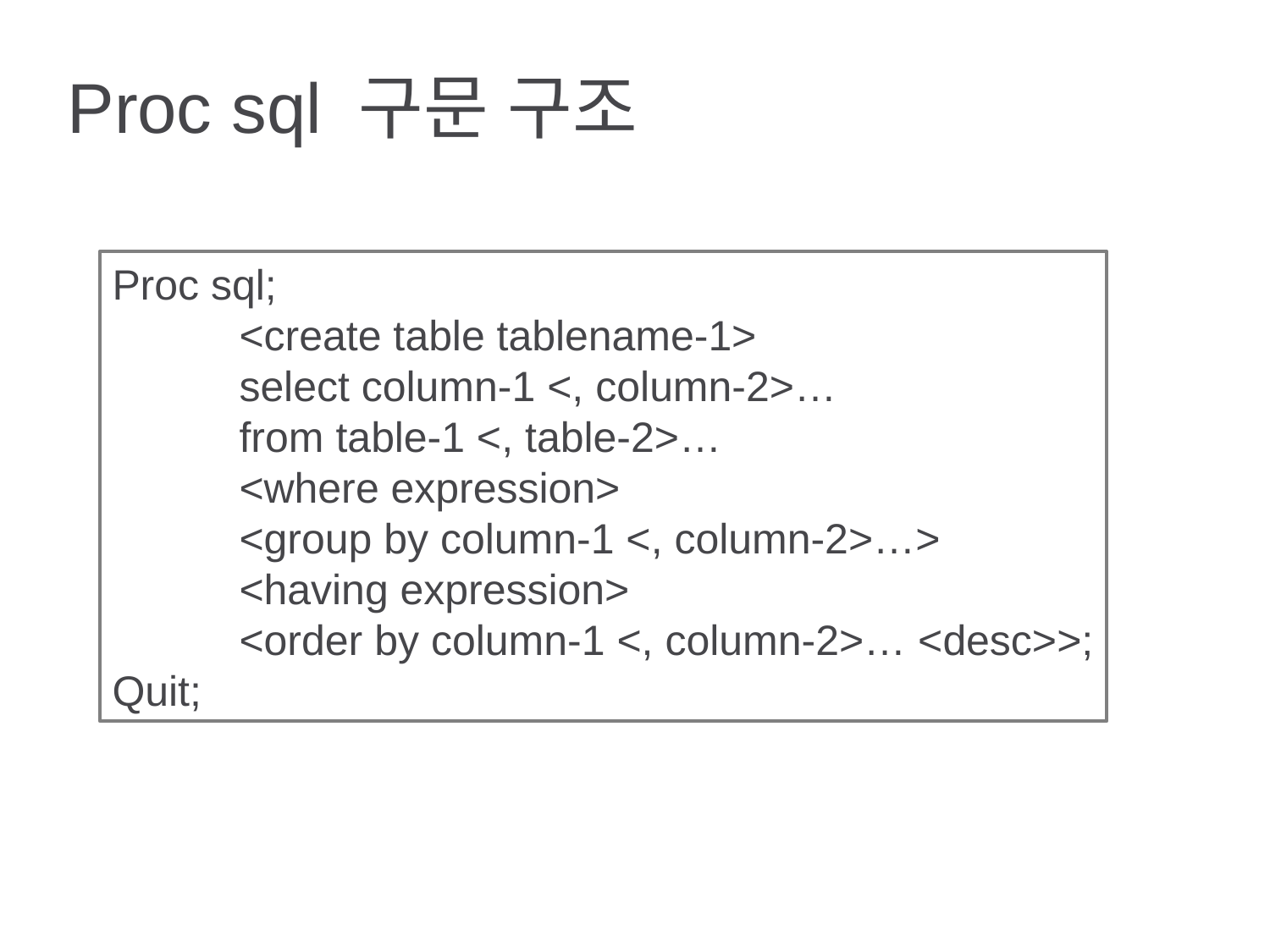

Proc sql 구문 구조
Proc sql;
	<create table tablename-1>
	select column-1 <, column-2>…
	from table-1 <, table-2>…
	<where expression>
	<group by column-1 <, column-2>…>
	<having expression>
	<order by column-1 <, column-2>… <desc>>;
Quit;